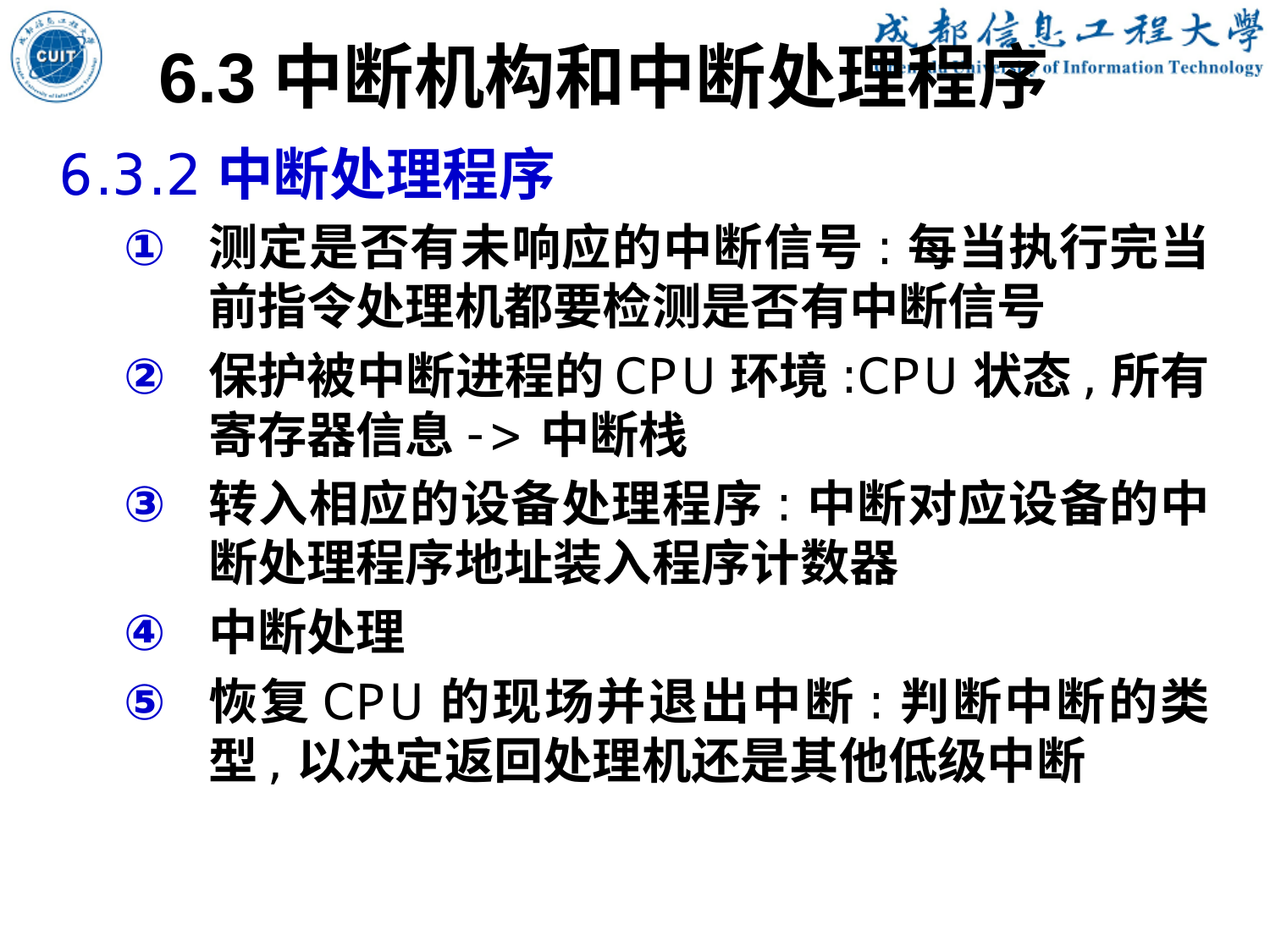

6.3中断机构和中断处理程序
6.3.2中断处理程序
测定是否有未响应的中断信号:每当执行完当前指令处理机都要检测是否有中断信号
保护被中断进程的CPU环境:CPU状态,所有寄存器信息->中断栈
转入相应的设备处理程序:中断对应设备的中断处理程序地址装入程序计数器
中断处理
恢复CPU的现场并退出中断:判断中断的类型,以决定返回处理机还是其他低级中断